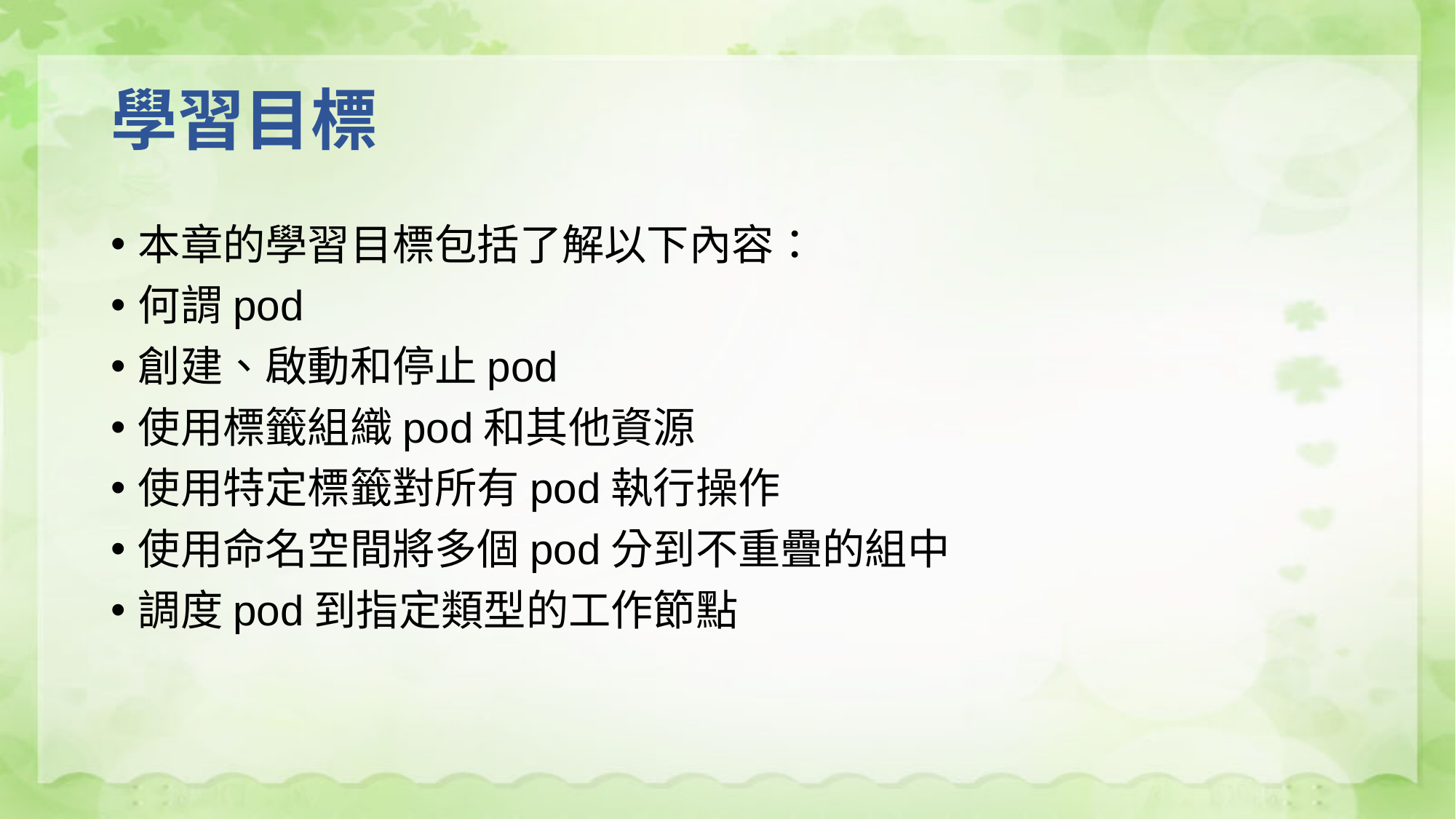

# 學習目標
本章的學習目標包括了解以下內容：
何謂pod
創建、啟動和停止pod
使用標籤組織pod和其他資源
使用特定標籤對所有pod執行操作
使用命名空間將多個pod分到不重疊的組中
調度pod到指定類型的工作節點